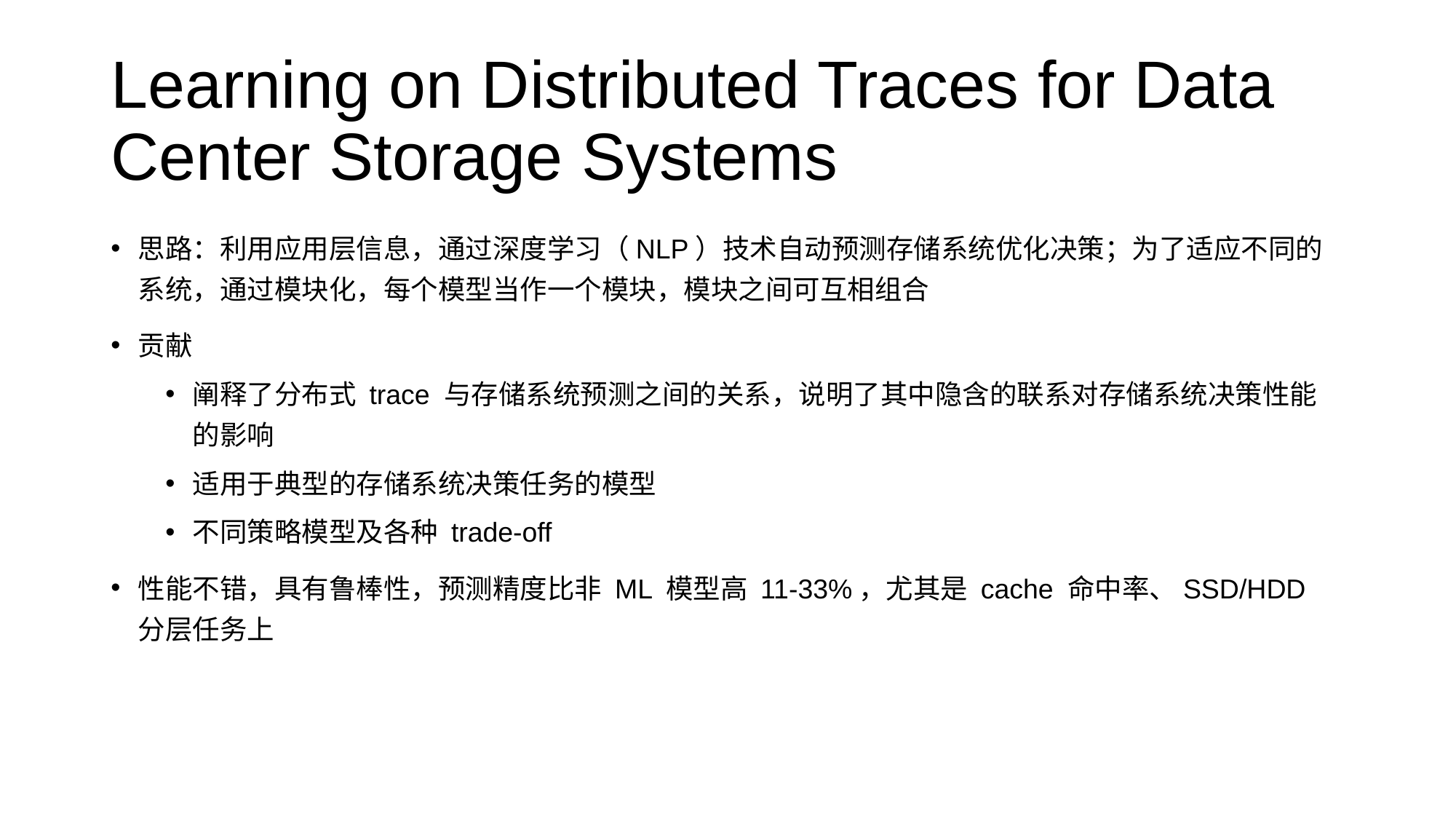

# Learning on Distributed Traces for Data Center Storage Systems
思路：利用应用层信息，通过深度学习（NLP）技术自动预测存储系统优化决策；为了适应不同的系统，通过模块化，每个模型当作一个模块，模块之间可互相组合
贡献
阐释了分布式 trace 与存储系统预测之间的关系，说明了其中隐含的联系对存储系统决策性能的影响
适用于典型的存储系统决策任务的模型
不同策略模型及各种 trade-off
性能不错，具有鲁棒性，预测精度比非 ML 模型高 11-33%，尤其是 cache 命中率、SSD/HDD 分层任务上